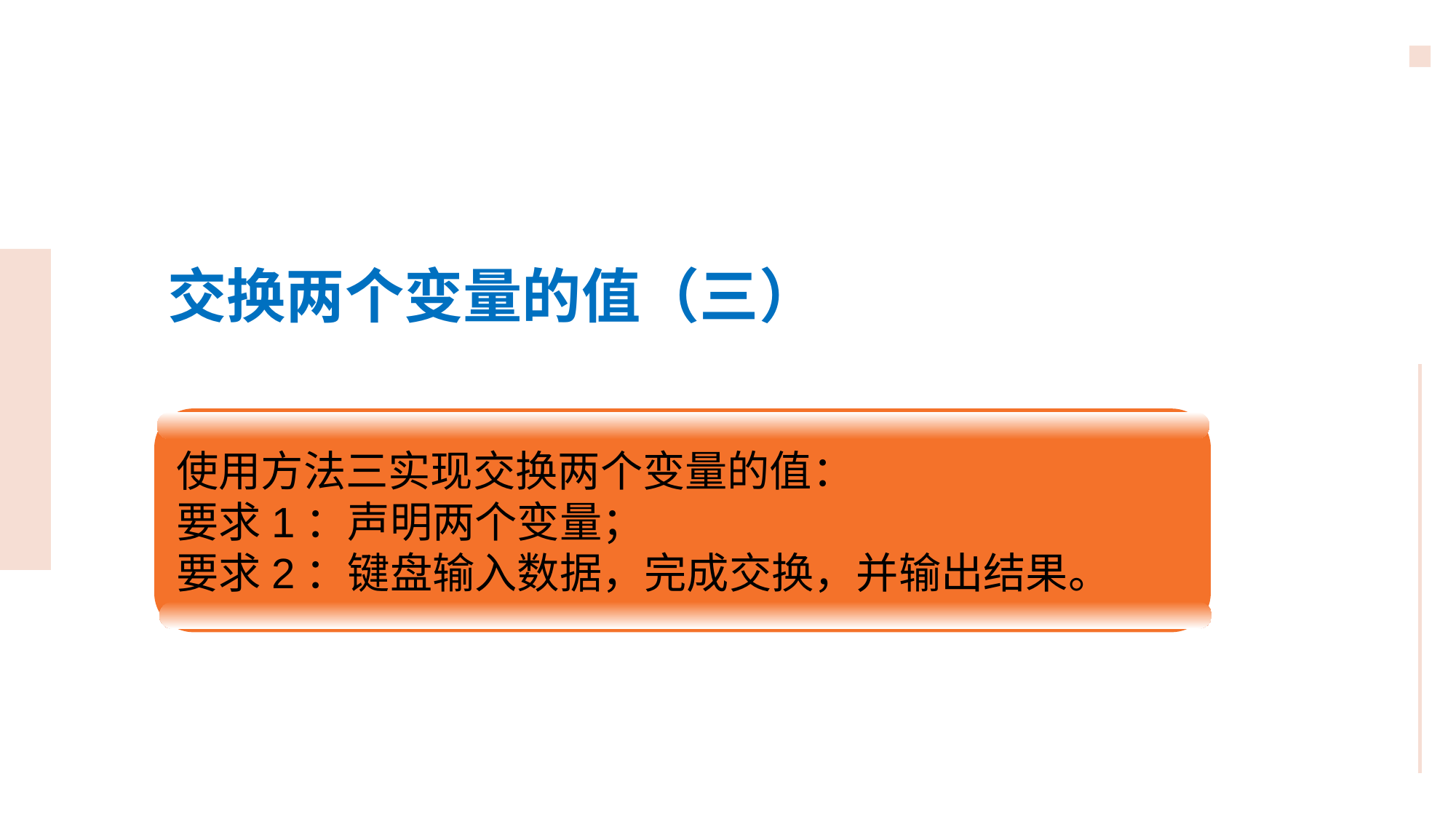

交换两个变量的值（三）

使用方法三实现交换两个变量的值：
要求1：声明两个变量；
要求2：键盘输入数据，完成交换，并输出结果。